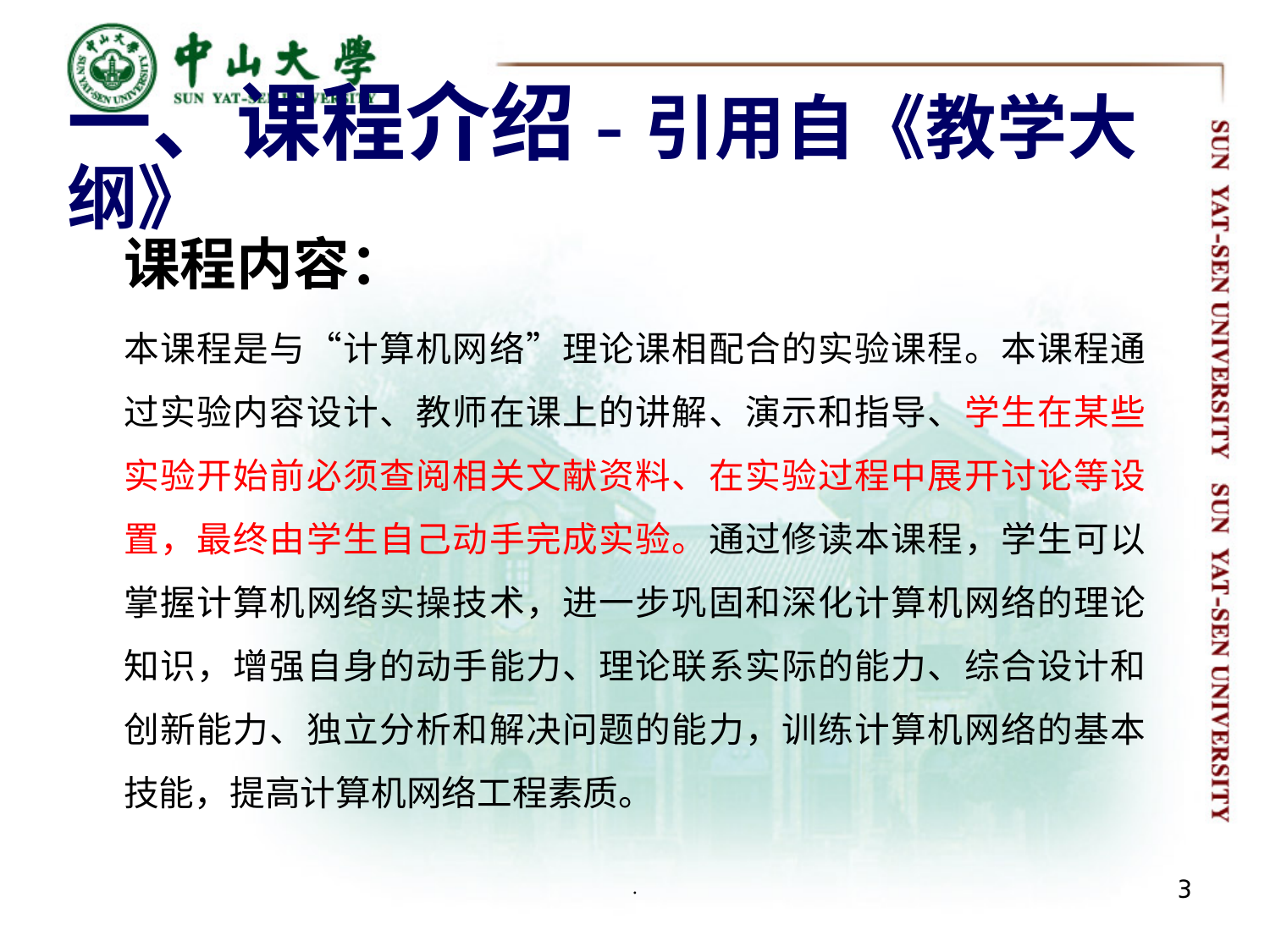

一、课程介绍-引用自《教学大纲》

本课程是与“计算机网络”理论课相配合的实验课程。本课程通过实验内容设计、教师在课上的讲解、演示和指导、学生在某些实验开始前必须查阅相关文献资料、在实验过程中展开讨论等设置，最终由学生自己动手完成实验。通过修读本课程，学生可以掌握计算机网络实操技术，进一步巩固和深化计算机网络的理论知识，增强自身的动手能力、理论联系实际的能力、综合设计和创新能力、独立分析和解决问题的能力，训练计算机网络的基本技能，提高计算机网络工程素质。
课程内容：

.
3